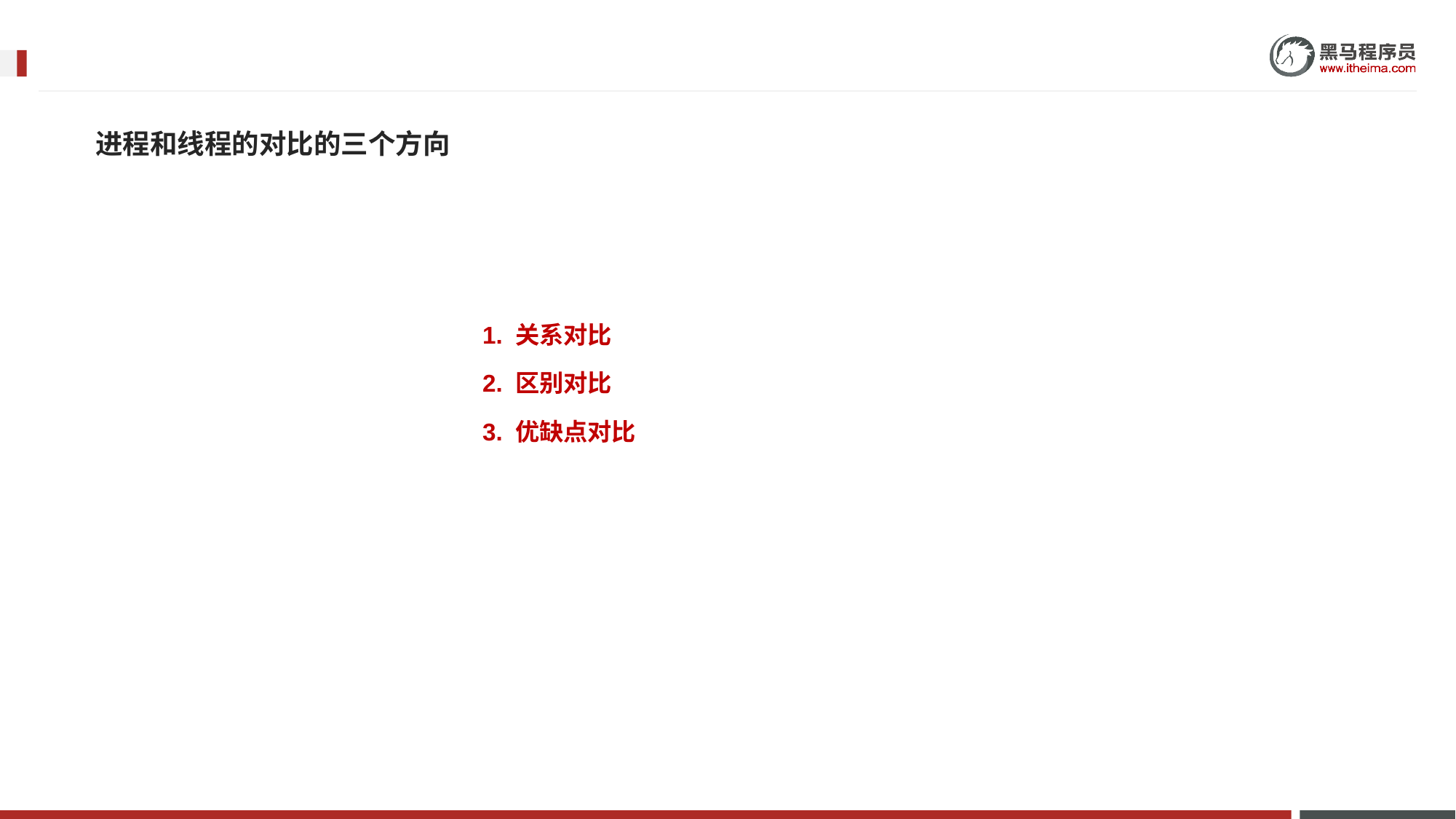

进程和线程的对比的三个方向
1. 关系对比
2. 区别对比
3. 优缺点对比